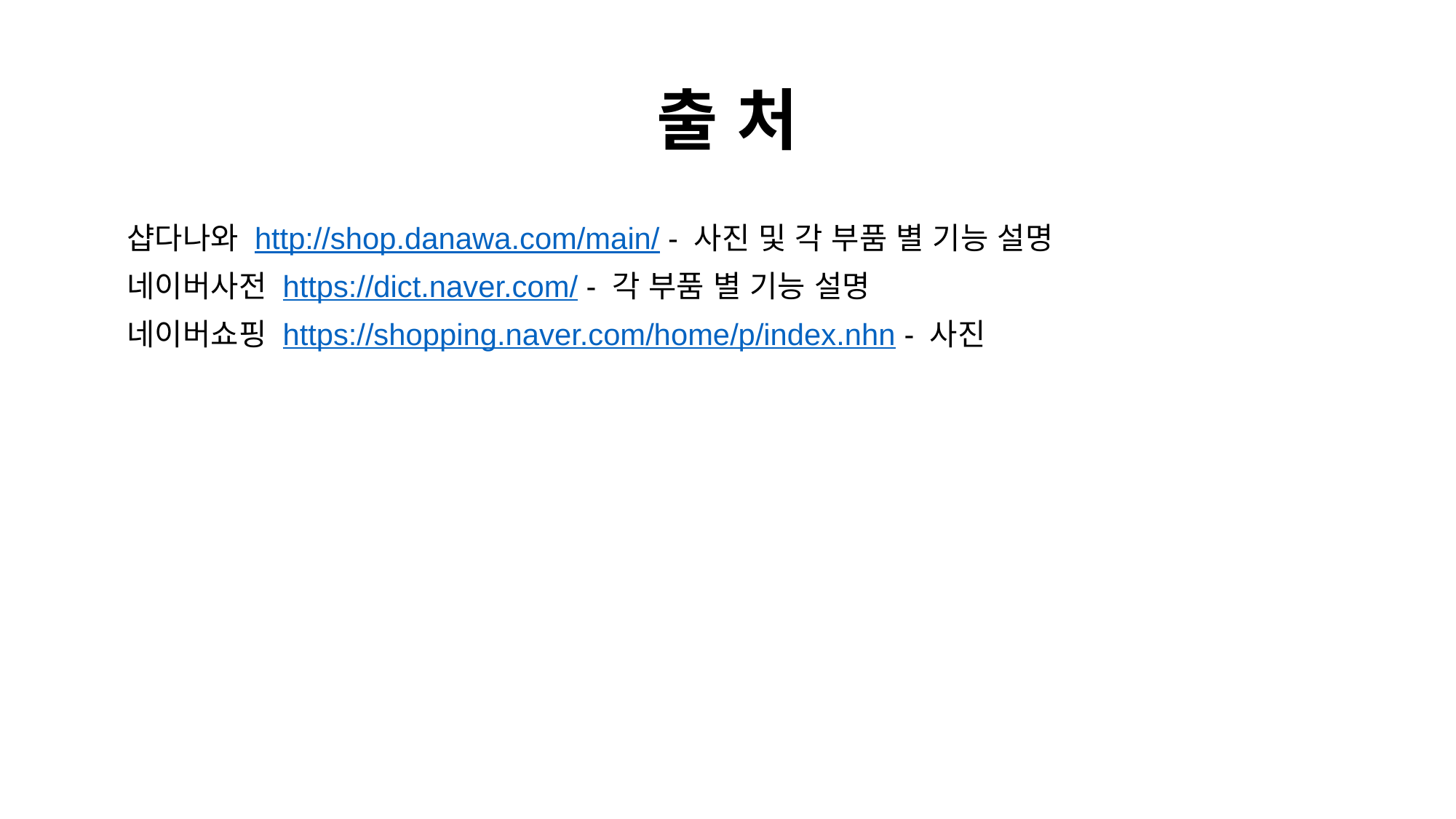

# 출 처
 샵다나와 http://shop.danawa.com/main/ - 사진 및 각 부품 별 기능 설명
 네이버사전 https://dict.naver.com/ - 각 부품 별 기능 설명
 네이버쇼핑 https://shopping.naver.com/home/p/index.nhn - 사진